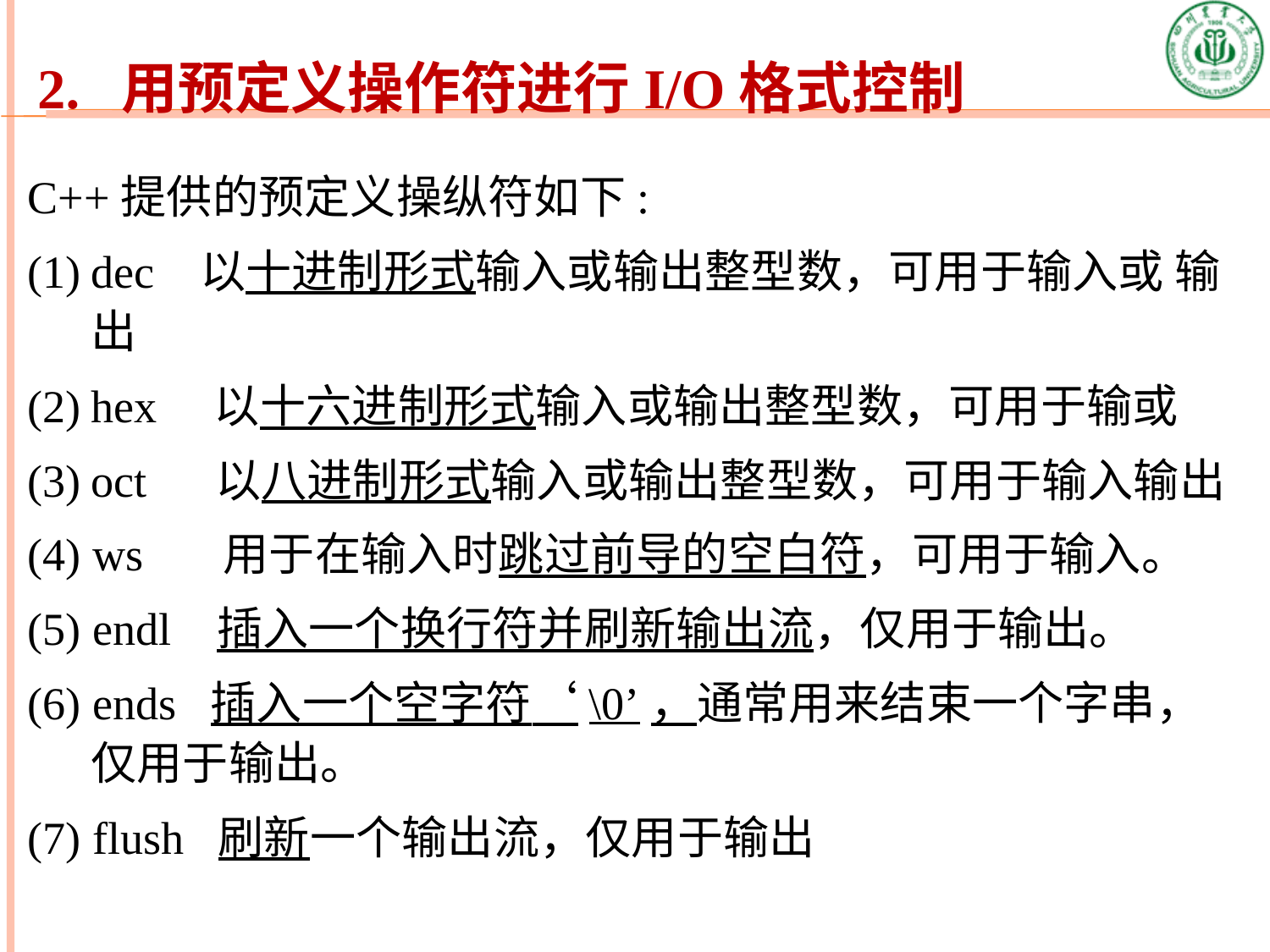

2.  用预定义操作符进行I/O格式控制
C++提供的预定义操纵符如下:
dec   以十进制形式输入或输出整型数，可用于输入或 输出
hex    以十六进制形式输入或输出整型数，可用于输或
oct     以八进制形式输入或输出整型数，可用于输入输出
(4) ws      用于在输入时跳过前导的空白符，可用于输入。
(5) endl   插入一个换行符并刷新输出流，仅用于输出。
(6) ends  插入一个空字符‘\0’，通常用来结束一个字串，仅用于输出。
(7) flush  刷新一个输出流，仅用于输出